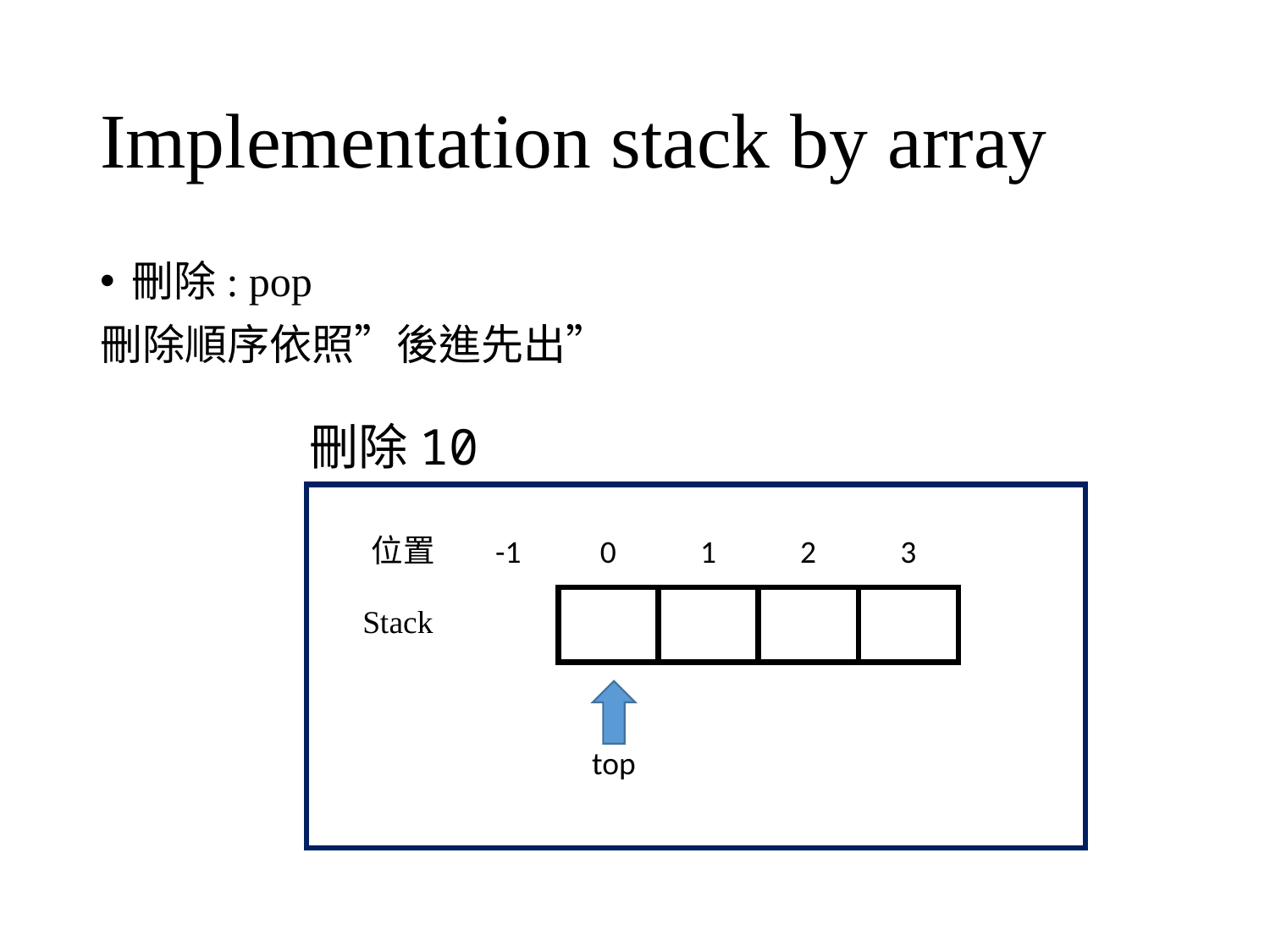

# Implementation stack by array
刪除: pop
刪除順序依照”後進先出”
刪除10

-1
0
1
2
3
位置

Stack

top